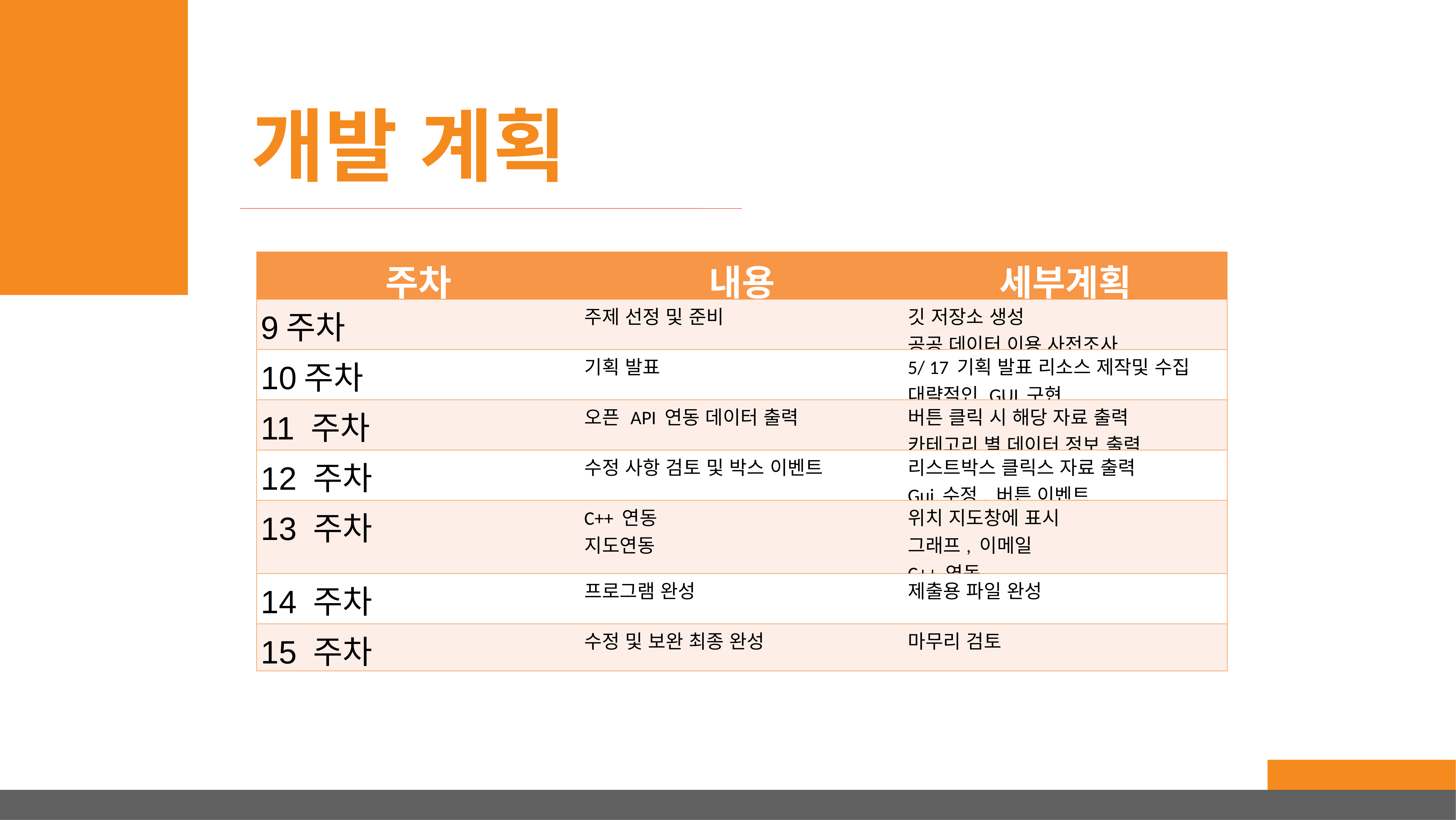

개발 계획

| 주차 | 내용 | 세부계획 |
| --- | --- | --- |
| 9주차 | 주제 선정 및 준비 | 깃 저장소 생성 공공 데이터 이용 사전조사 |
| 10주차 | 기획 발표 | 5/ 17 기획 발표 리소스 제작및 수집 대략적인 GUI 구현 |
| 11 주차 | 오픈 API 연동 데이터 출력 | 버튼 클릭 시 해당 자료 출력 카테고리 별 데이터 정보 출력 |
| 12 주차 | 수정 사항 검토 및 박스 이벤트 | 리스트박스 클릭스 자료 출력 Gui 수정, 버튼 이벤트 |
| 13 주차 | C++ 연동 지도연동 | 위치 지도창에 표시 그래프, 이메일 C++ 연동 |
| 14 주차 | 프로그램 완성 | 제출용 파일 완성 |
| 15 주차 | 수정 및 보완 최종 완성 | 마무리 검토 |